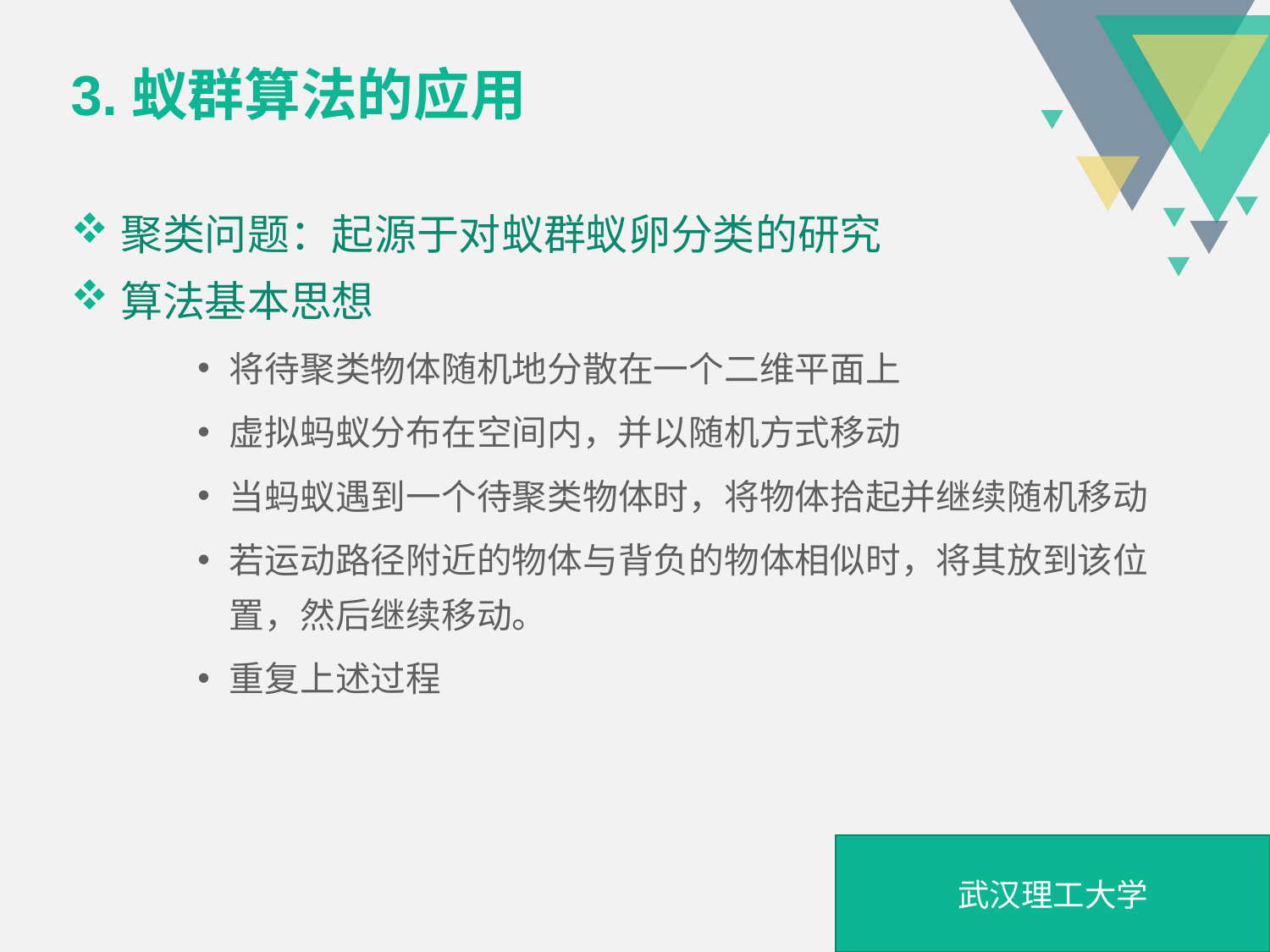

# 3.蚁群算法的应用
聚类问题：起源于对蚁群蚁卵分类的研究
算法基本思想
将待聚类物体随机地分散在一个二维平面上
虚拟蚂蚁分布在空间内，并以随机方式移动
当蚂蚁遇到一个待聚类物体时，将物体拾起并继续随机移动
若运动路径附近的物体与背负的物体相似时，将其放到该位置，然后继续移动。
重复上述过程

武汉理工大学